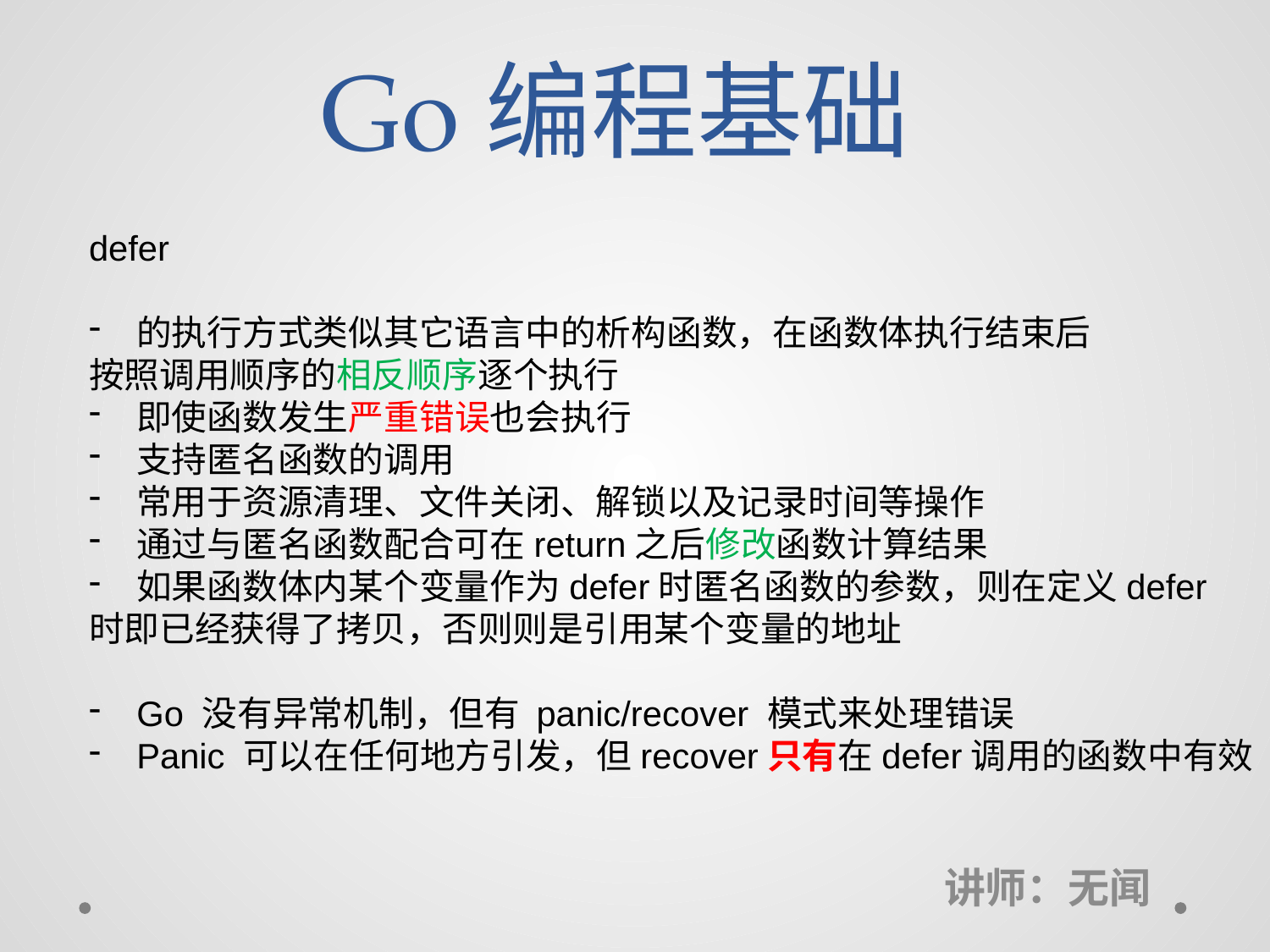

# Go编程基础
defer

的执行方式类似其它语言中的析构函数，在函数体执行结束后
按照调用顺序的相反顺序逐个执行
即使函数发生严重错误也会执行
支持匿名函数的调用
常用于资源清理、文件关闭、解锁以及记录时间等操作
通过与匿名函数配合可在return之后修改函数计算结果
如果函数体内某个变量作为defer时匿名函数的参数，则在定义defer
时即已经获得了拷贝，否则则是引用某个变量的地址

Go 没有异常机制，但有 panic/recover 模式来处理错误
Panic 可以在任何地方引发，但recover只有在defer调用的函数中有效
讲师：无闻